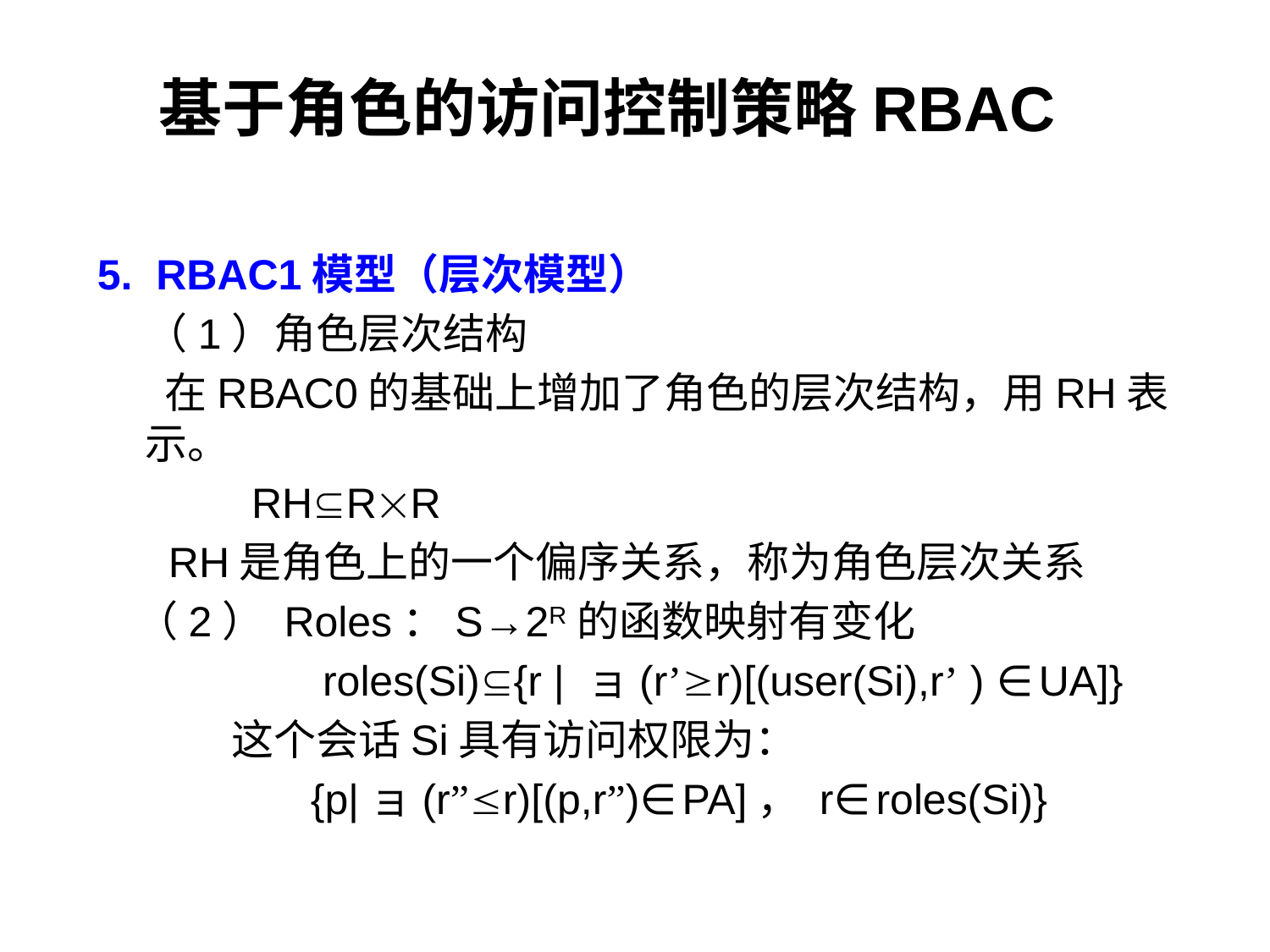

# 基于角色的访问控制策略RBAC
5.  RBAC1模型（层次模型）
    （1）角色层次结构
      在RBAC0的基础上增加了角色的层次结构，用RH表示。
             RH⊆R×R
      RH是角色上的一个偏序关系，称为角色层次关系
   （2） Roles：S→2R的函数映射有变化
                   roles(Si)⊆{r | ョ(r’≥r)[(user(Si),r’ ) ∈UA]}
             这个会话Si具有访问权限为：
                  {p|ョ(r”≤r)[(p,r”)∈PA]， r∈roles(Si)}